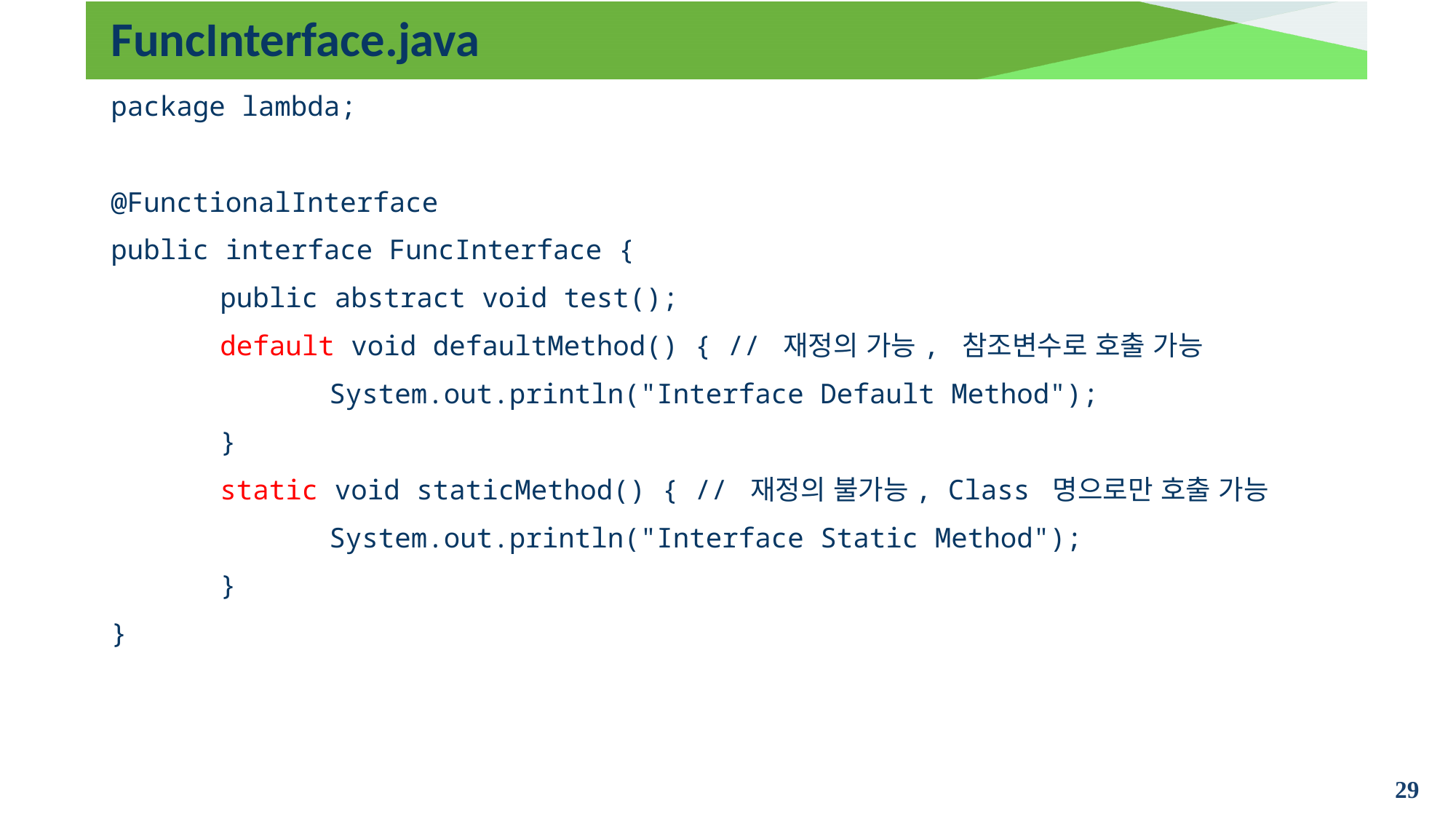

# FuncInterface.java
package lambda;

@FunctionalInterface
public interface FuncInterface {
	public abstract void test();
	default void defaultMethod() { // 재정의 가능, 참조변수로 호출 가능
		System.out.println("Interface Default Method");
	}
	static void staticMethod() { // 재정의 불가능, Class 명으로만 호출 가능
		System.out.println("Interface Static Method");
	}
}
29